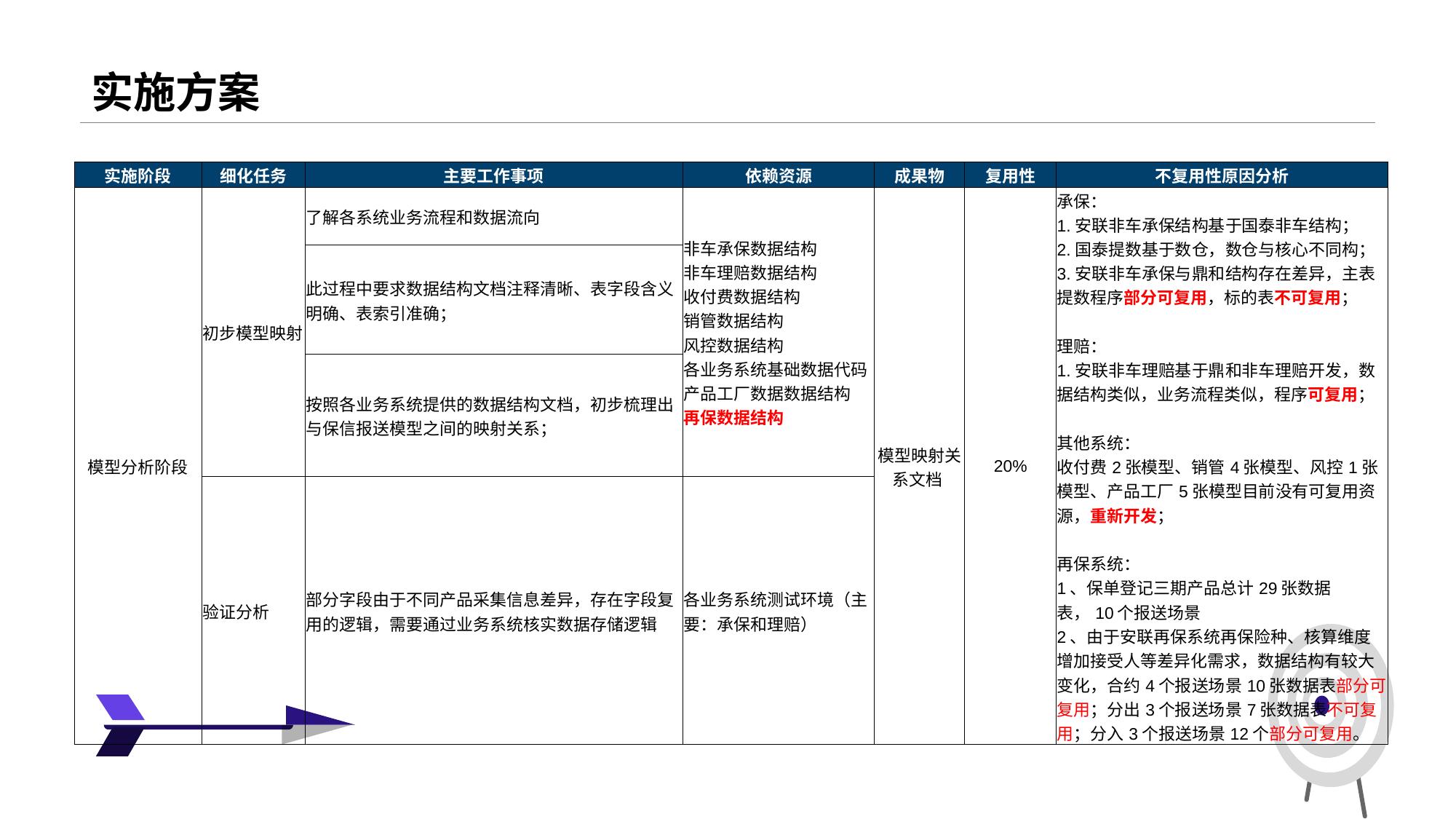

# 实施方案
| 实施阶段 | 细化任务 | 主要工作事项 | 依赖资源 | 成果物 | 复用性 | 不复用性原因分析 |
| --- | --- | --- | --- | --- | --- | --- |
| 模型分析阶段 | 初步模型映射 | 了解各系统业务流程和数据流向 | 非车承保数据结构 非车理赔数据结构 收付费数据结构 销管数据结构 风控数据结构 各业务系统基础数据代码 产品工厂数据数据结构 再保数据结构 | 模型映射关系文档 | 20% | 承保： 1.安联非车承保结构基于国泰非车结构； 2.国泰提数基于数仓，数仓与核心不同构； 3.安联非车承保与鼎和结构存在差异，主表提数程序部分可复用，标的表不可复用； 理赔： 1.安联非车理赔基于鼎和非车理赔开发，数据结构类似，业务流程类似，程序可复用； 其他系统： 收付费2张模型、销管4张模型、风控1张模型、产品工厂5张模型目前没有可复用资源，重新开发； 再保系统： 1、保单登记三期产品总计29张数据表，10个报送场景 2、由于安联再保系统再保险种、核算维度增加接受人等差异化需求，数据结构有较大变化，合约4个报送场景10张数据表部分可复用；分出3个报送场景7张数据表不可复用；分入3个报送场景12个部分可复用。 |
|  |  | 此过程中要求数据结构文档注释清晰、表字段含义明确、表索引准确； |  |  |  |  |
|  |  | 按照各业务系统提供的数据结构文档，初步梳理出与保信报送模型之间的映射关系； |  |  |  |  |
|  | 验证分析 | 部分字段由于不同产品采集信息差异，存在字段复用的逻辑，需要通过业务系统核实数据存储逻辑 | 各业务系统测试环境（主要：承保和理赔） |  |  |  |